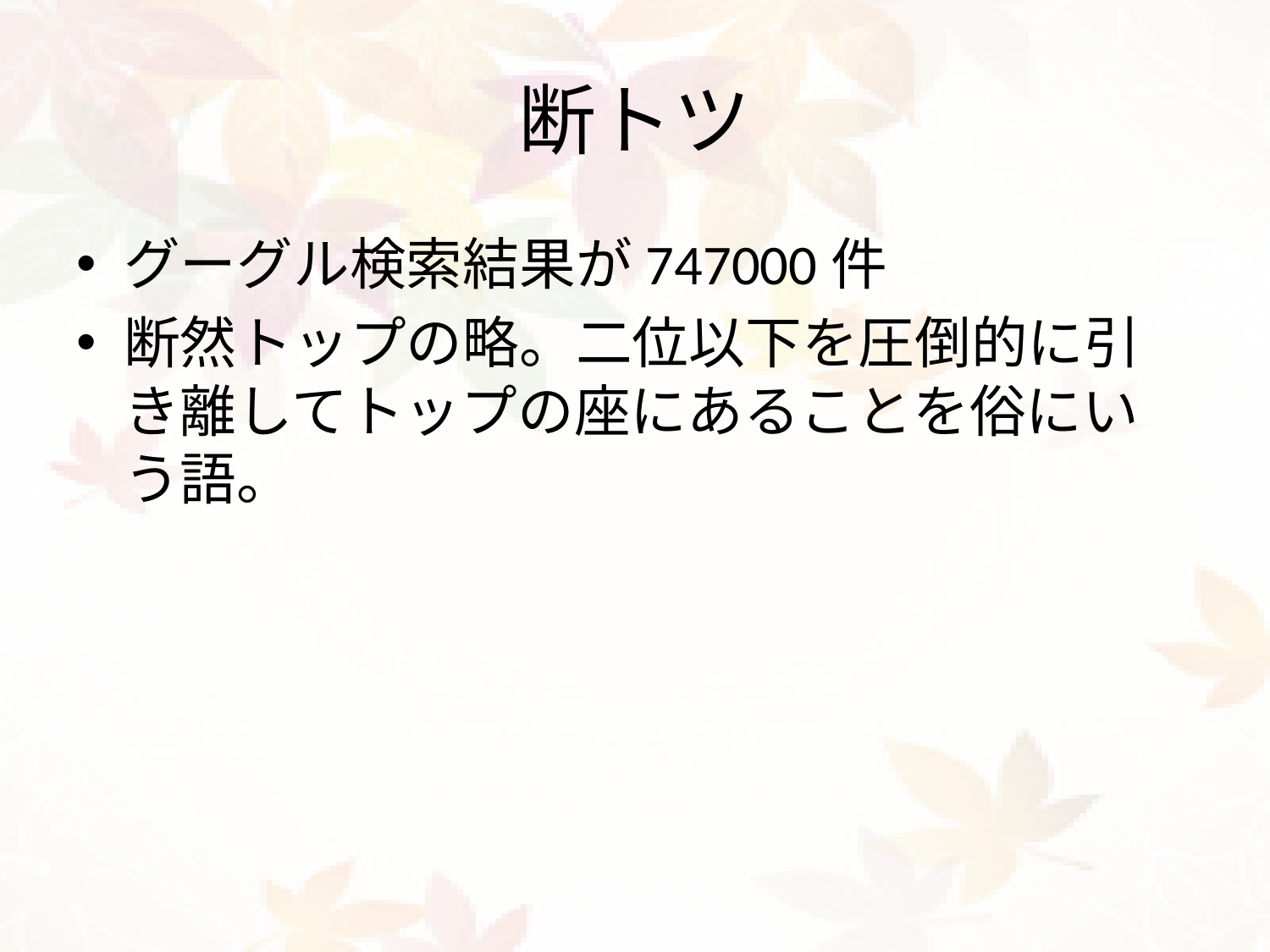

# 断トツ
グーグル検索結果が747000件
断然トップの略。二位以下を圧倒的に引き離してトップの座にあることを俗にいう語。